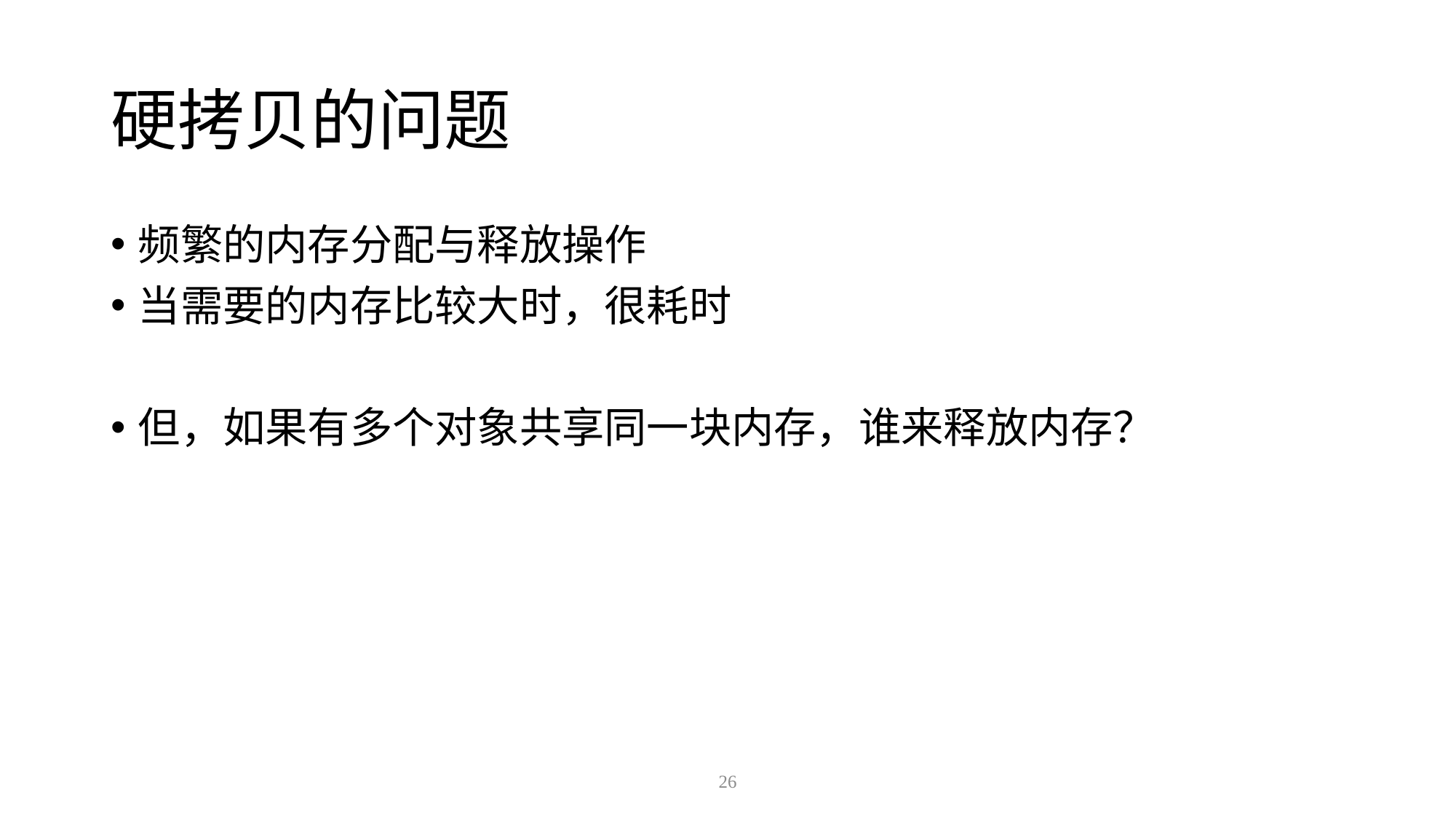

# 硬拷贝的问题
频繁的内存分配与释放操作
当需要的内存比较大时，很耗时

但，如果有多个对象共享同一块内存，谁来释放内存？
26